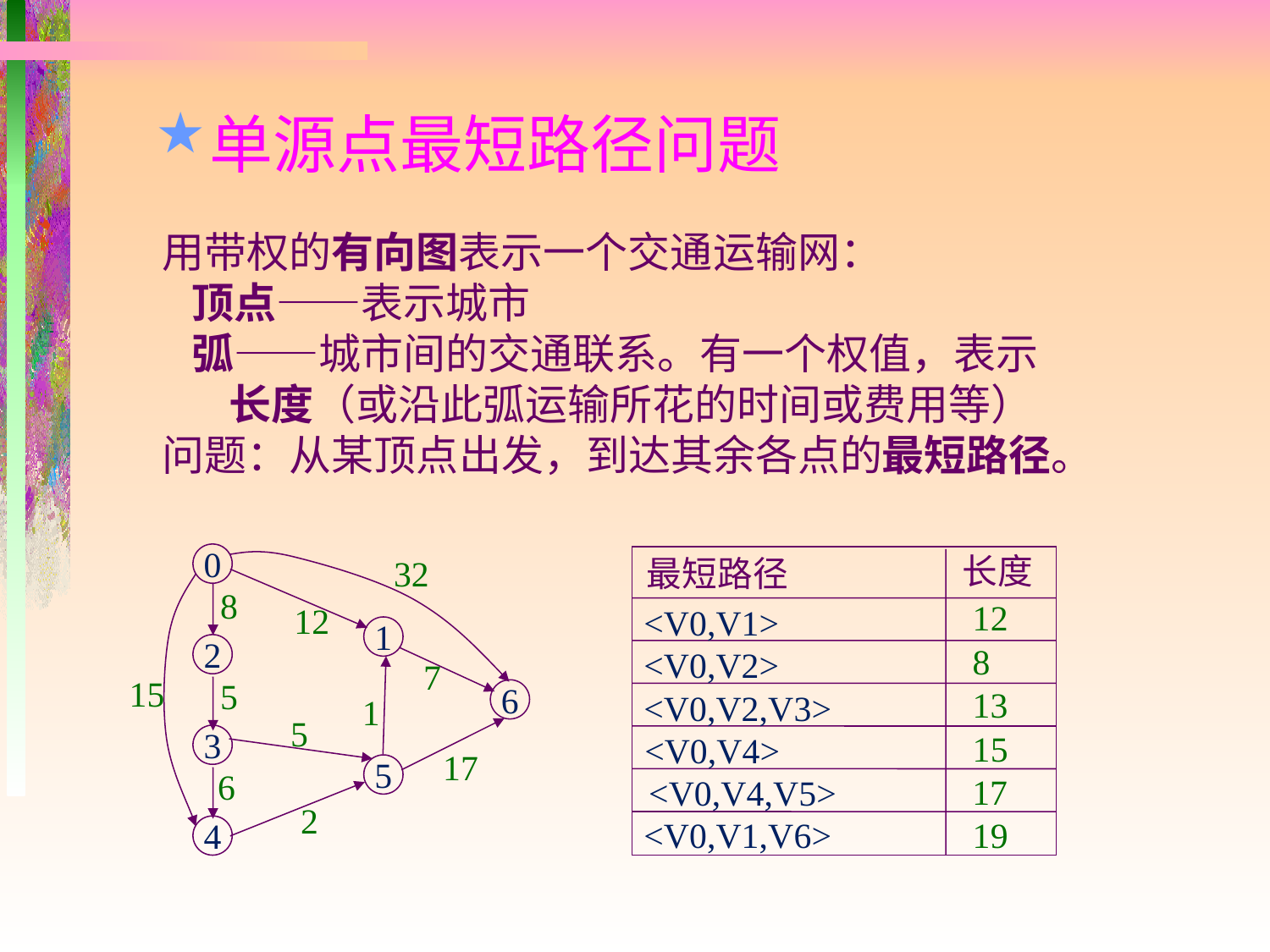

单源点最短路径问题
用带权的有向图表示一个交通运输网：
  顶点——表示城市
  弧——城市间的交通联系。有一个权值，表示
       长度（或沿此弧运输所花的时间或费用等）
问题：从某顶点出发，到达其余各点的最短路径。
长度
最短路径

0

1
2

6

3

5

4
32
8
12
7
15
5
1
5
17
6
2
12
<V0,V1>
8
<V0,V2>
13
<V0,V2,V3>
15
<V0,V4>
17
<V0,V4,V5>
19
<V0,V1,V6>